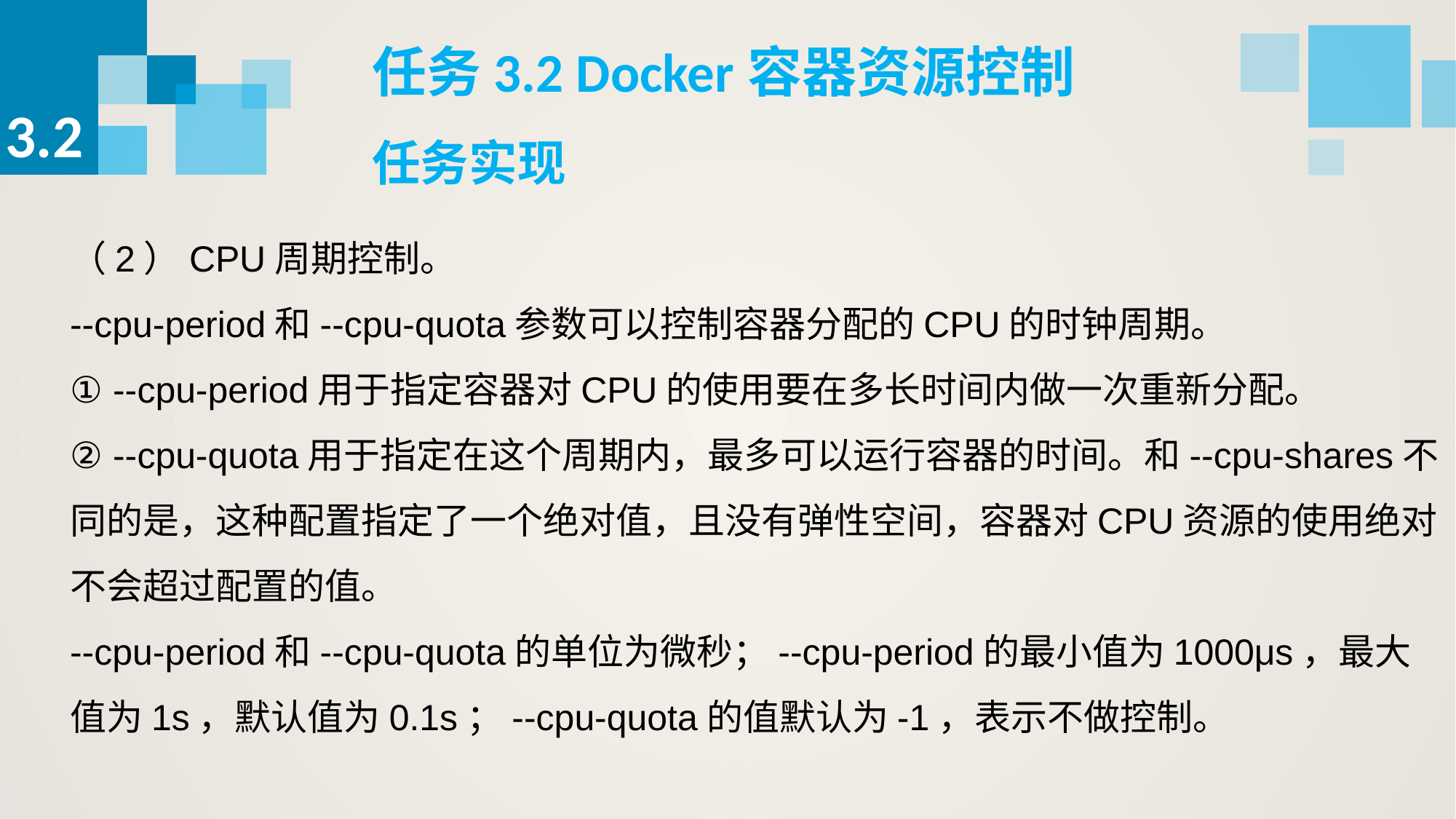

任务3.2 Docker容器资源控制
3.2
任务实现
（2）CPU周期控制。
--cpu-period和--cpu-quota参数可以控制容器分配的CPU的时钟周期。
① --cpu-period用于指定容器对CPU的使用要在多长时间内做一次重新分配。
② --cpu-quota用于指定在这个周期内，最多可以运行容器的时间。和--cpu-shares不同的是，这种配置指定了一个绝对值，且没有弹性空间，容器对CPU资源的使用绝对不会超过配置的值。
--cpu-period和--cpu-quota的单位为微秒；--cpu-period的最小值为1000μs，最大值为1s，默认值为0.1s；--cpu-quota的值默认为-1，表示不做控制。